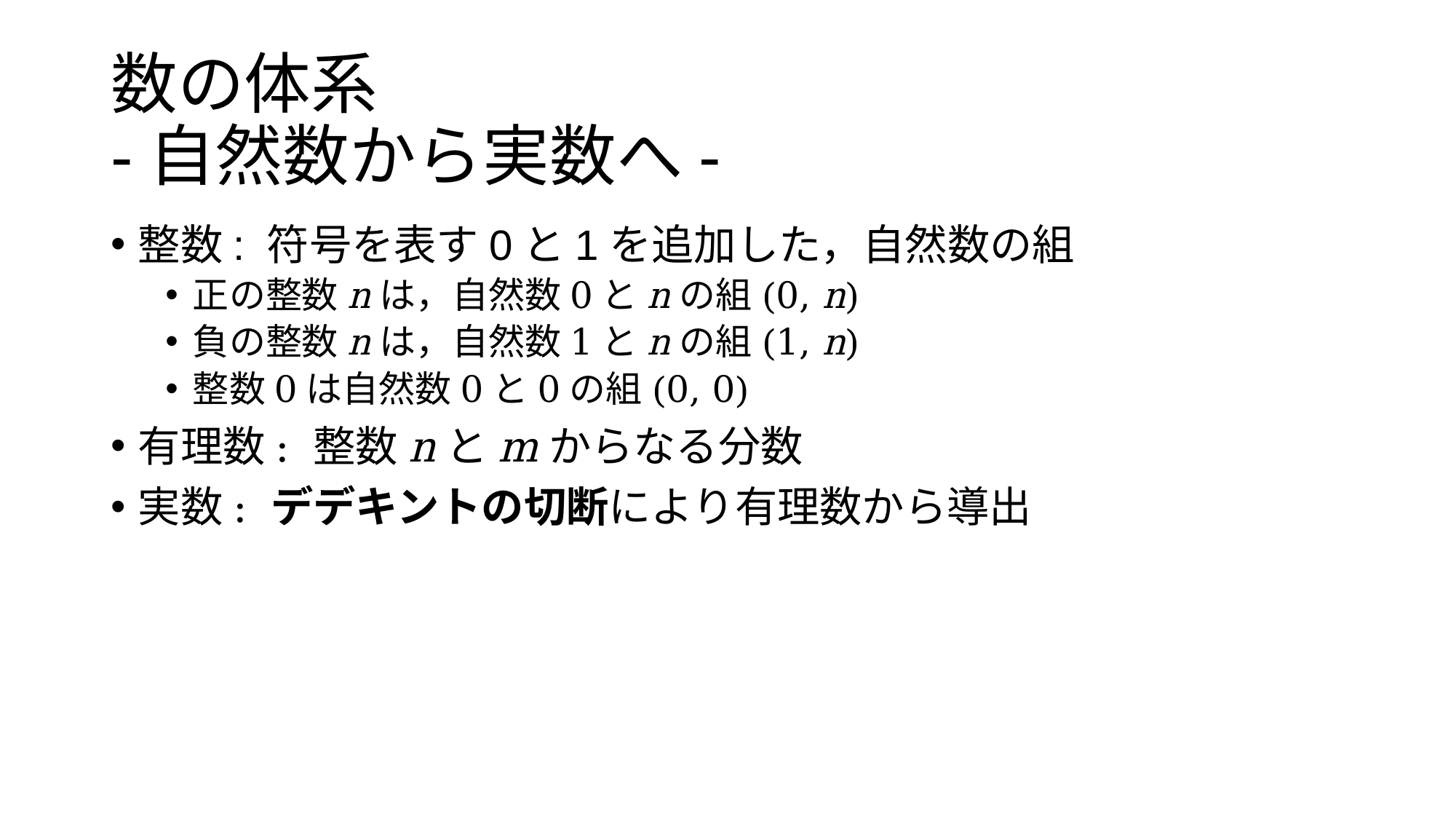

# 数の体系 -自然数から実数へ-
整数: 符号を表す0と1を追加した，自然数の組
正の整数nは，自然数0とnの組(0, n)
負の整数nは，自然数1とnの組(1, n)
整数0は自然数0と0の組(0, 0)
有理数: 整数nとmからなる分数
実数: デデキントの切断により有理数から導出